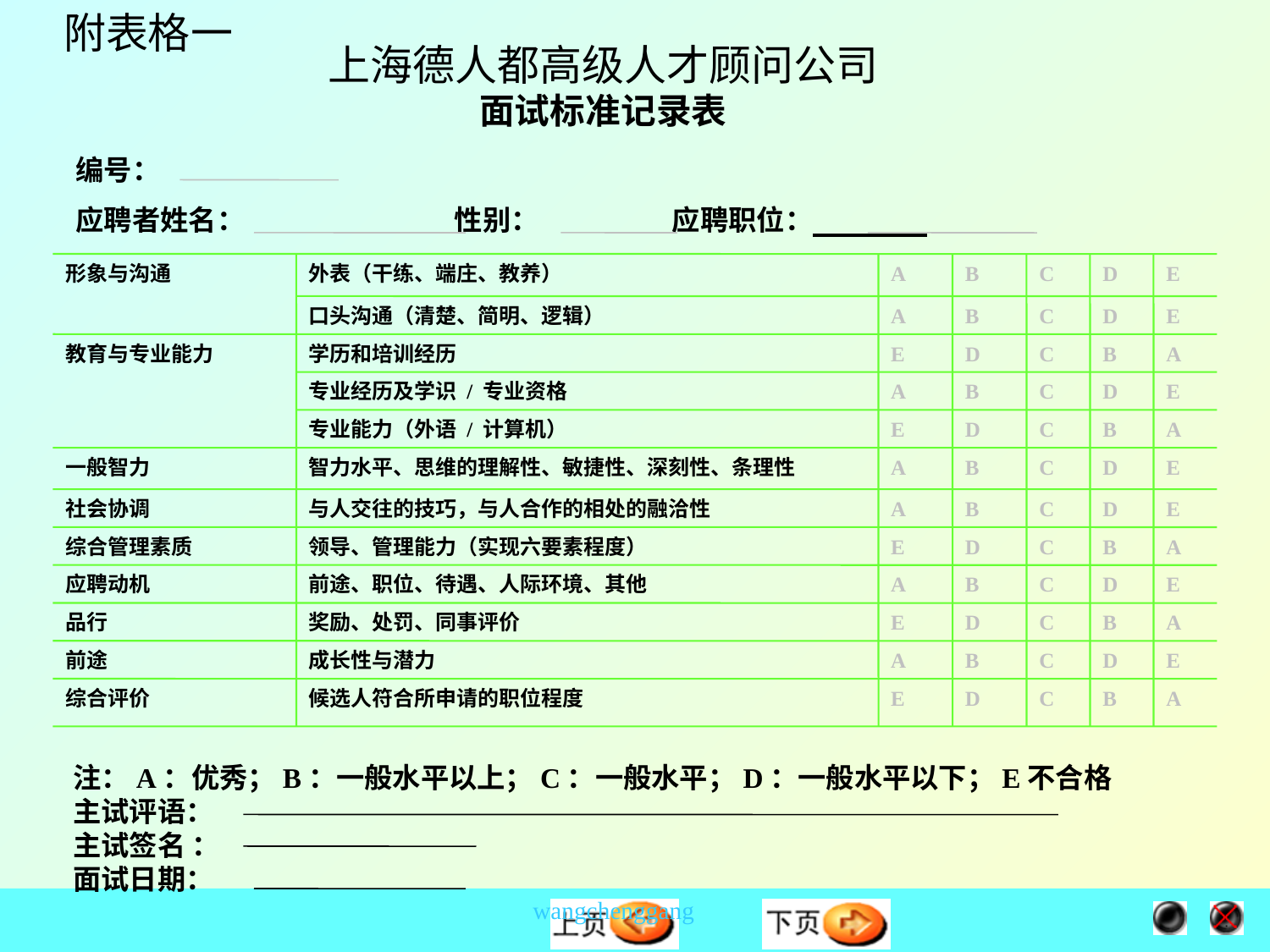

附表格一
# 上海德人都高级人才顾问公司 面试标准记录表
编号：
应聘者姓名：                                 性别：                     应聘职位：

形象与沟通

外表（干练、端庄、教养）

A

B

C

D

E

口头沟通（清楚、简明、逻辑）

A
B
C
D
E

教育与专业能力

学历和培训经历
E
D
C
B
A

专业经历及学识 / 专业资格

A
B
C
D
E

专业能力（外语 / 计算机）

E
D
C
B
A

一般智力

智力水平、思维的理解性、敏捷性、深刻性、条理性
A
B
C
D
E

社会协调

与人交往的技巧，与人合作的相处的融洽性
A
B
C
D
E

综合管理素质

领导、管理能力（实现六要素程度）
E
D
C
B
A

应聘动机

前途、职位、待遇、人际环境、其他
A
B
C
D
E

品行

奖励、处罚、同事评价
E
D
C
B
A

前途

成长性与潜力
A
B
C
D
E

综合评价

候选人符合所申请的职位程度
E
D
C
B
A

注：A：优秀；B：一般水平以上；C：一般水平；D：一般水平以下；E不合格
主试评语：
主试签名 ：
面试日期：

wangchenggang